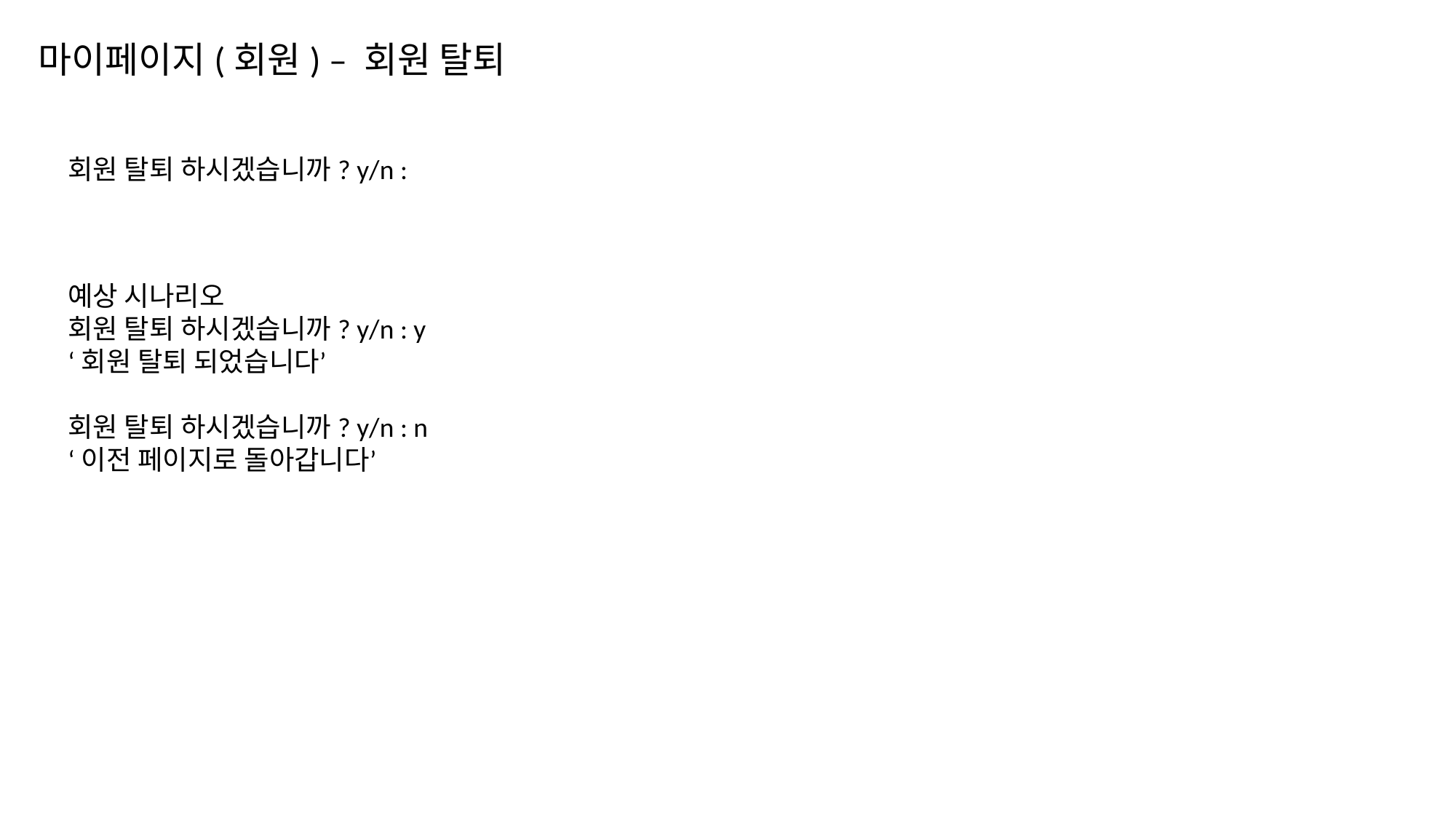

마이페이지(회원) – 회원 탈퇴
회원 탈퇴 하시겠습니까? y/n :
예상 시나리오
회원 탈퇴 하시겠습니까? y/n : y
‘회원 탈퇴 되었습니다’

회원 탈퇴 하시겠습니까? y/n : n
‘이전 페이지로 돌아갑니다’